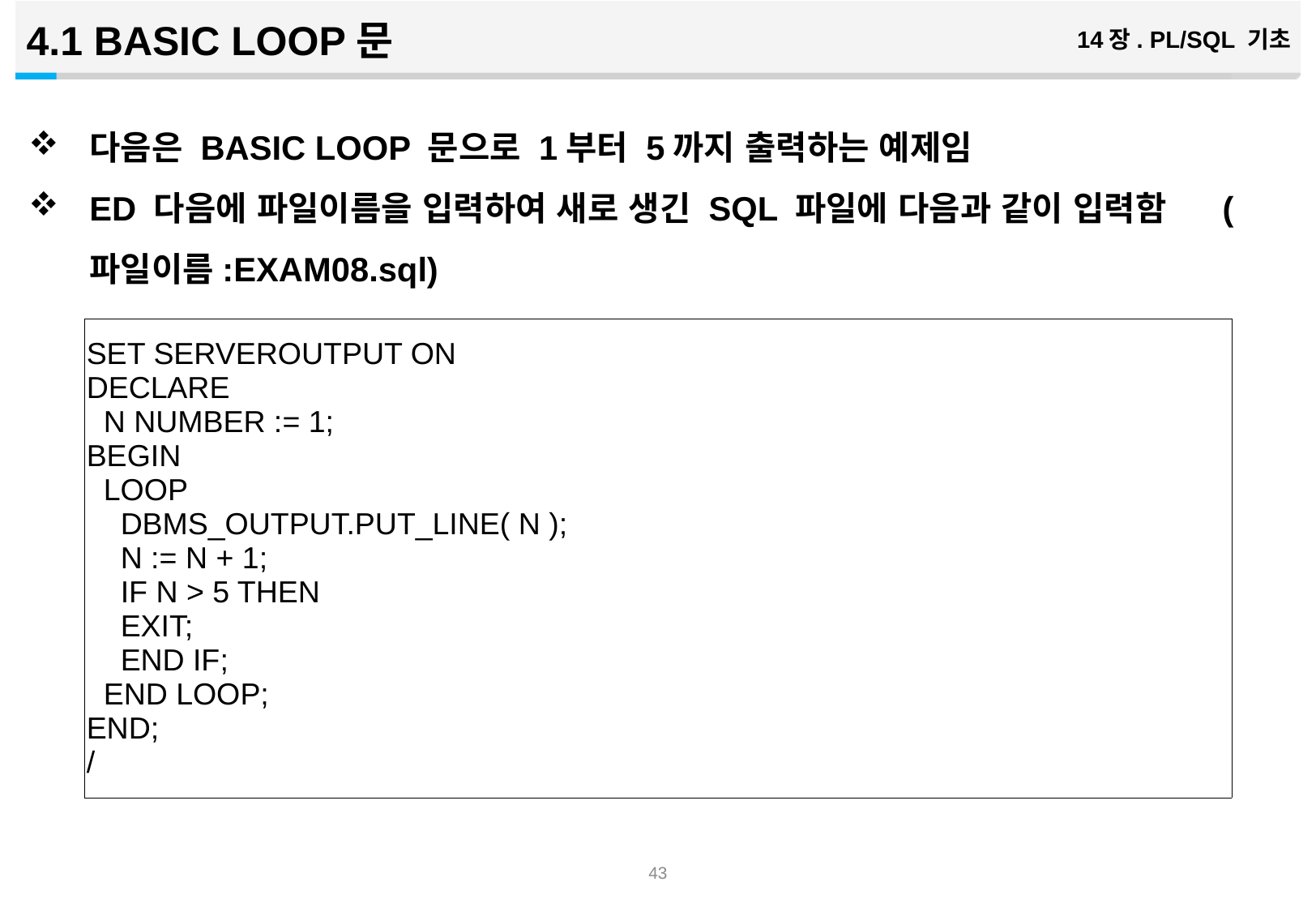

4.1 BASIC LOOP문
14장. PL/SQL 기초
다음은 BASIC LOOP 문으로 1부터 5까지 출력하는 예제임
ED 다음에 파일이름을 입력하여 새로 생긴 SQL 파일에 다음과 같이 입력함     (파일이름:EXAM08.sql)
| SET SERVEROUTPUT ON DECLARE N NUMBER := 1; BEGIN LOOP DBMS\_OUTPUT.PUT\_LINE( N ); N := N + 1; IF N > 5 THEN EXIT; END IF; END LOOP; END; / |
| --- |
43